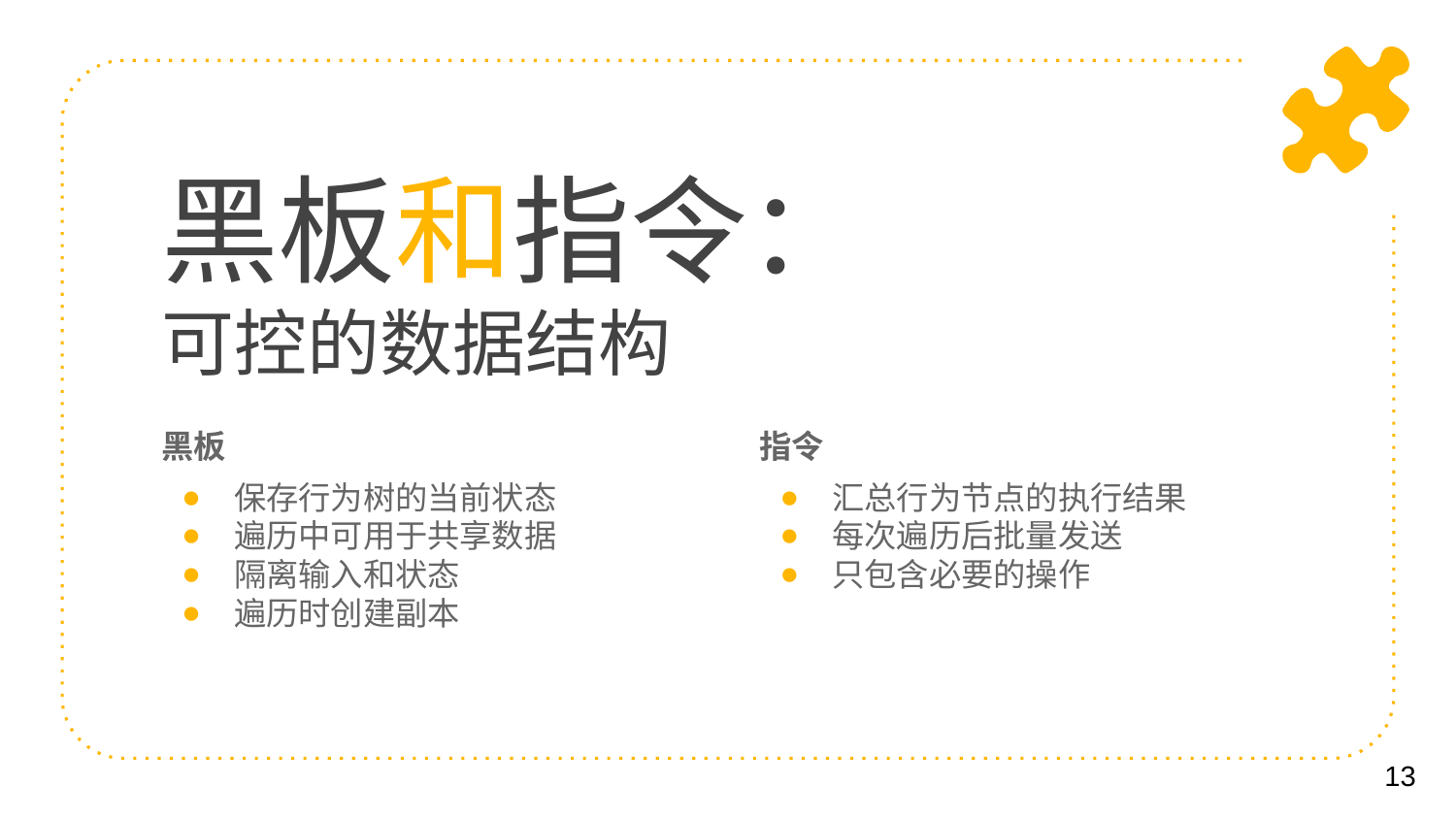

# 黑板和指令：
可控的数据结构
黑板
保存行为树的当前状态
遍历中可用于共享数据
隔离输入和状态
遍历时创建副本
指令
汇总行为节点的执行结果
每次遍历后批量发送
只包含必要的操作
13